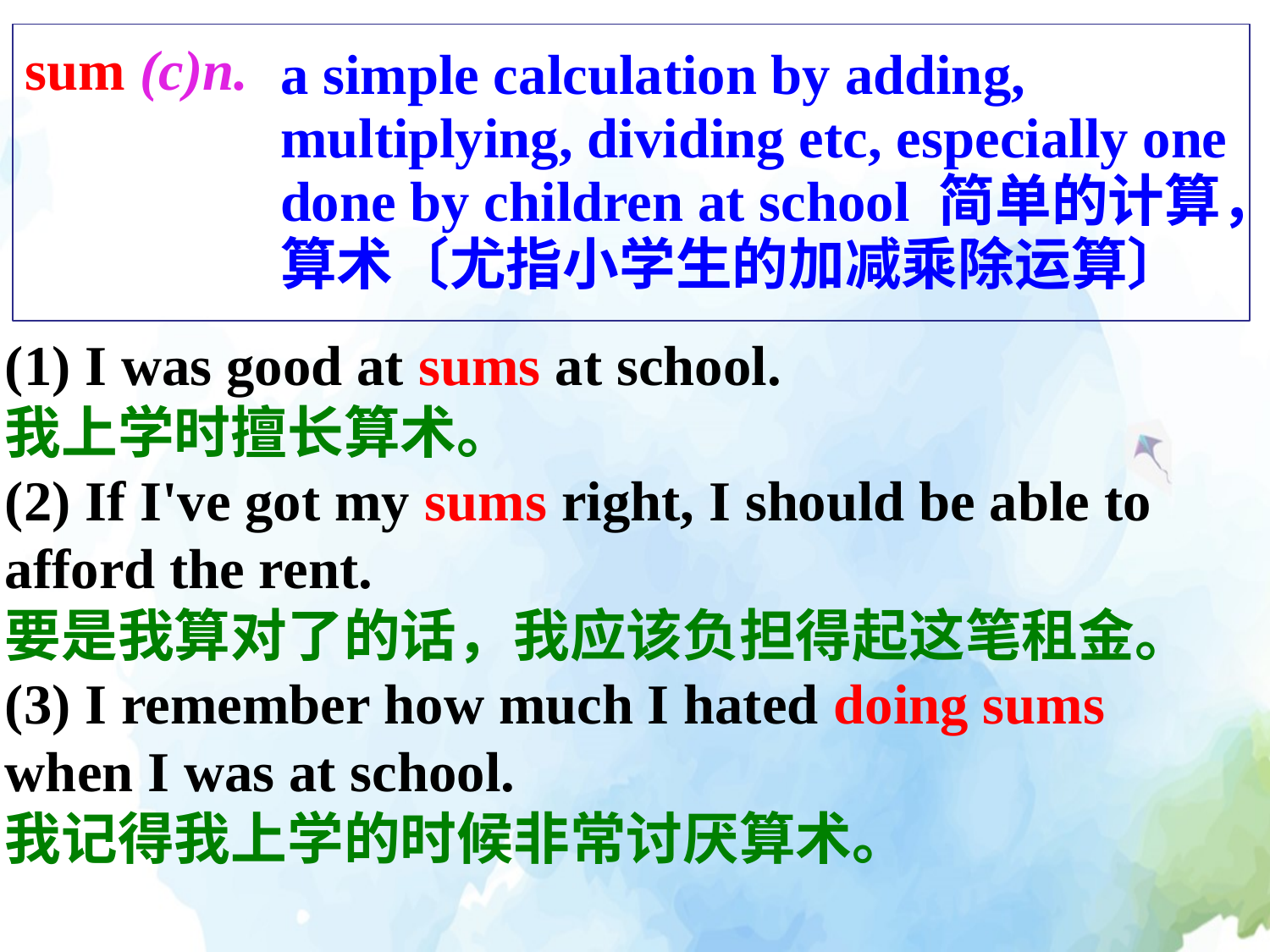

sum (c)n.

a simple calculation by adding, multiplying, dividing etc, especially one done by children at school 简单的计算，算术〔尤指小学生的加减乘除运算〕
(1) I was good at sums at school.
我上学时擅长算术。
(2) If I've got my sums right, I should be able to afford the rent.
要是我算对了的话，我应该负担得起这笔租金。
(3) I remember how much I hated doing sums when I was at school.
我记得我上学的时候非常讨厌算术。